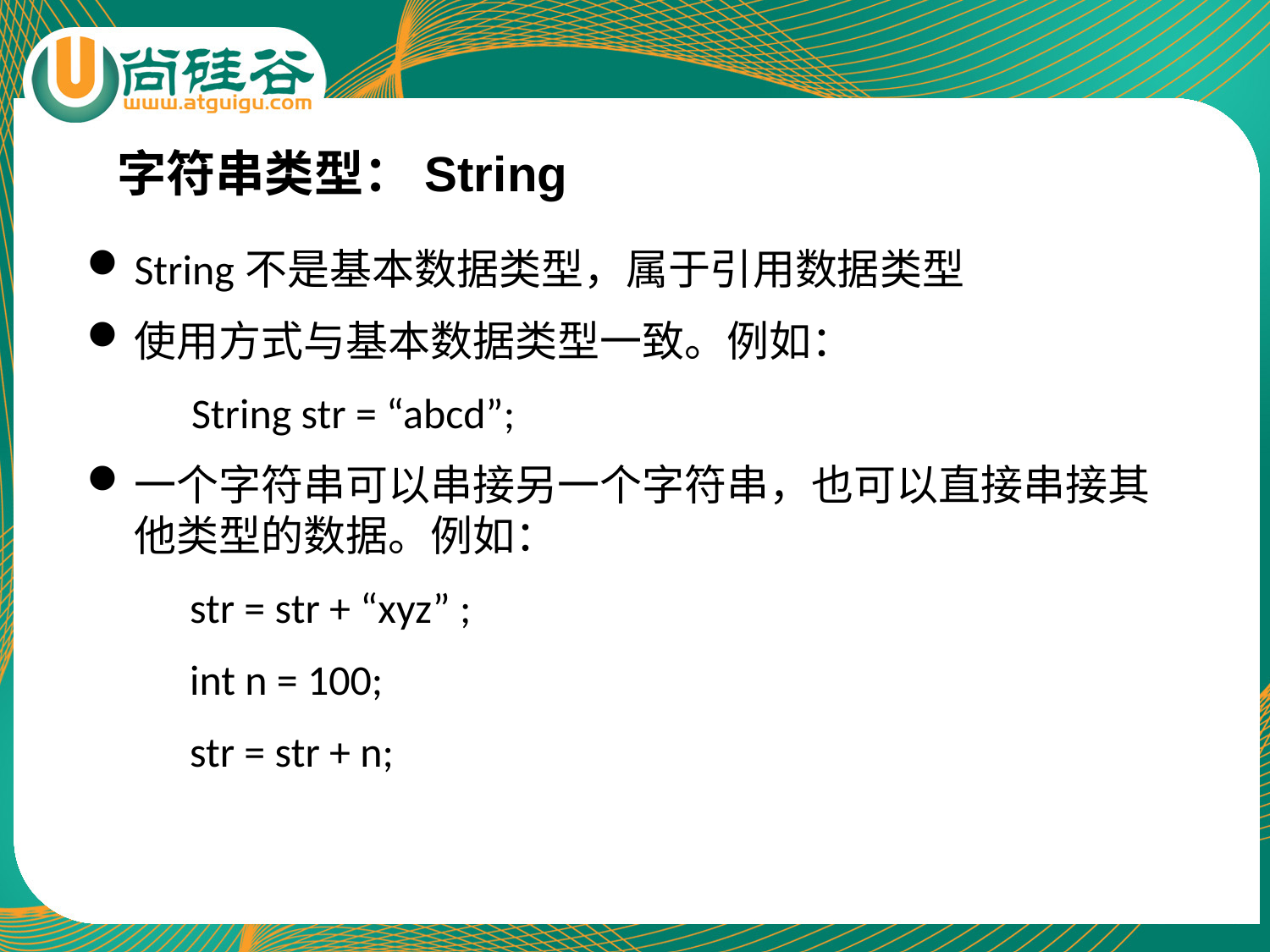

字符串类型：String
String不是基本数据类型，属于引用数据类型
使用方式与基本数据类型一致。例如：
	      String str = “abcd”;
一个字符串可以串接另一个字符串，也可以直接串接其他类型的数据。例如：
str = str + “xyz” ;
int n = 100;
str = str + n;